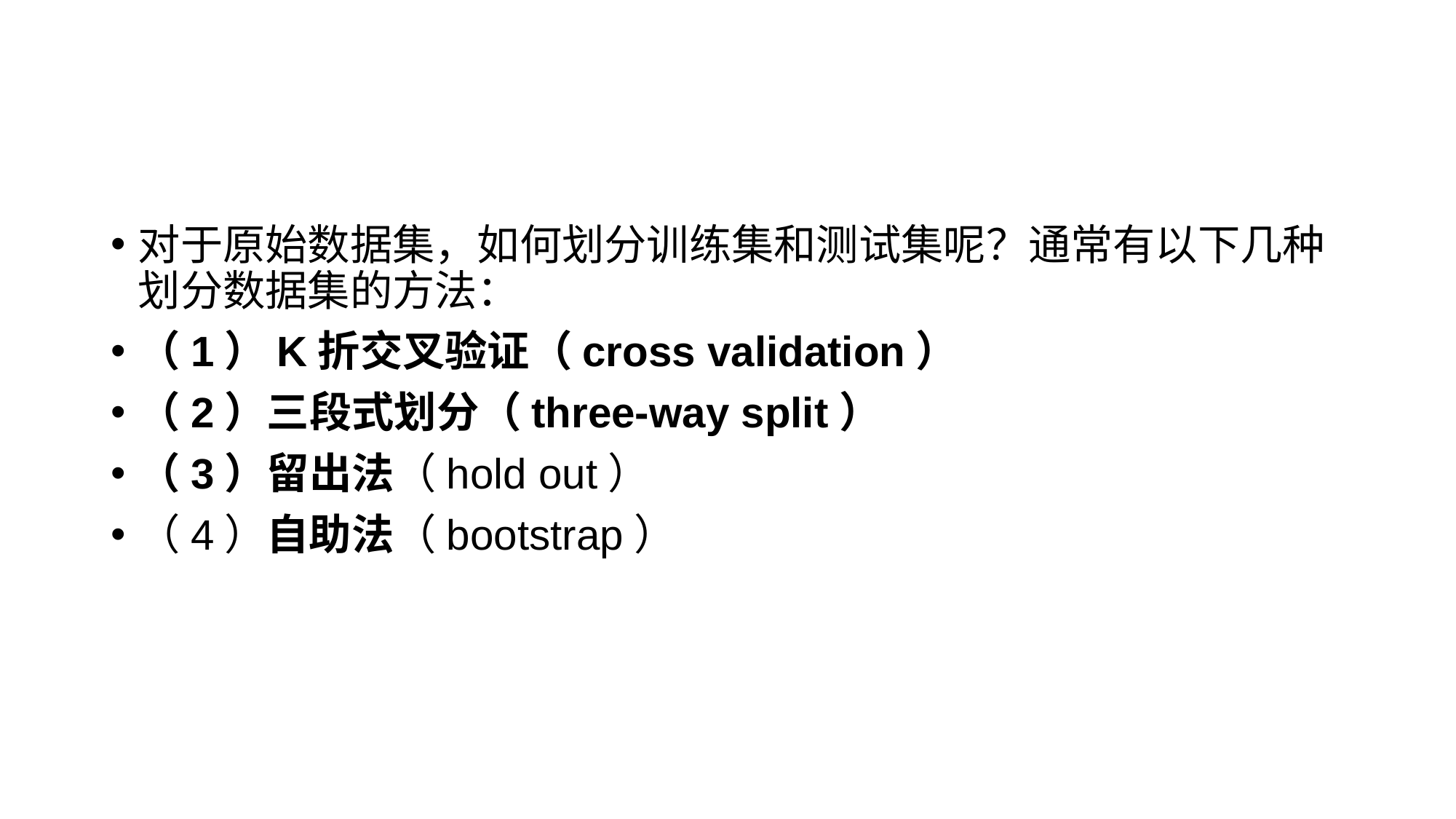

#
对于原始数据集，如何划分训练集和测试集呢？通常有以下几种划分数据集的方法：
（1）K折交叉验证（cross validation）
（2）三段式划分（three-way split）
（3）留出法（hold out）
（4）自助法（bootstrap）